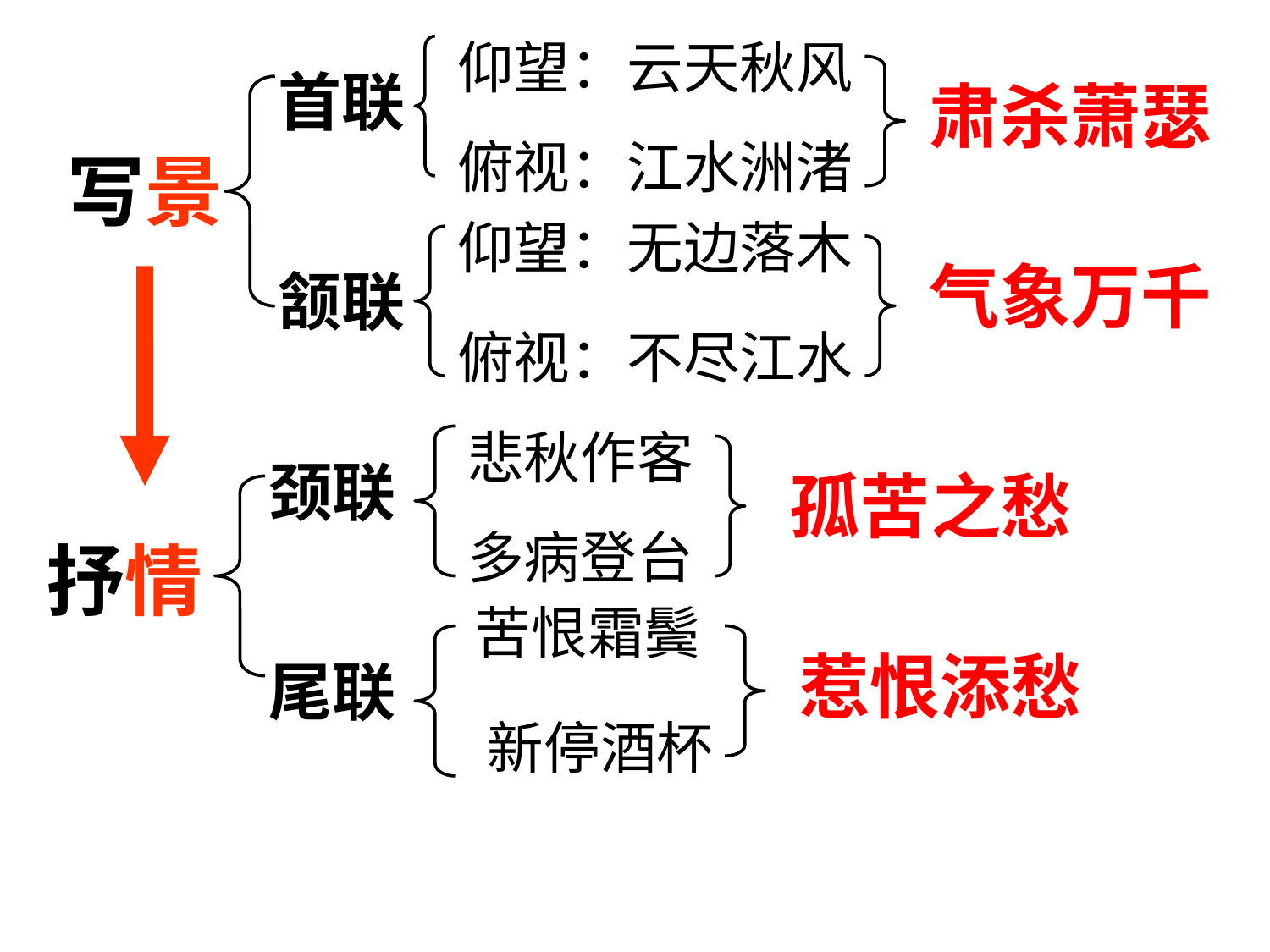

仰望：云天秋风

首联

肃杀萧瑟

俯视：江水洲渚
写景
仰望：无边落木

气象万千
颔联

俯视：不尽江水
悲秋作客

颈联
孤苦之愁

多病登台
抒情
苦恨霜鬓

惹恨添愁
尾联
新停酒杯